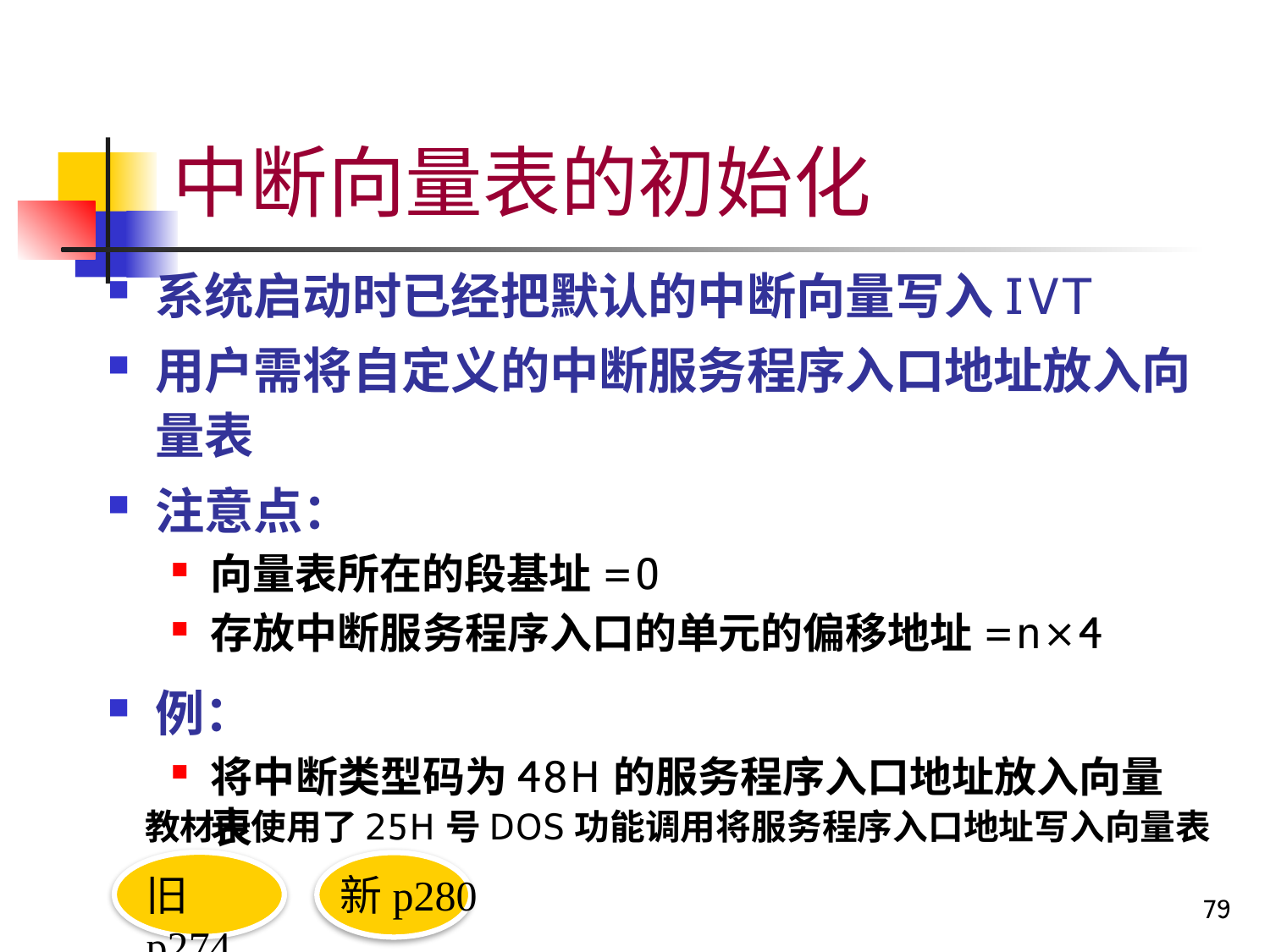

# 中断向量表的初始化
系统启动时已经把默认的中断向量写入IVT
用户需将自定义的中断服务程序入口地址放入向量表
注意点：
向量表所在的段基址=0
存放中断服务程序入口的单元的偏移地址=n×4
例：
将中断类型码为48H的服务程序入口地址放入向量表
教材中使用了25H号DOS功能调用将服务程序入口地址写入向量表

新p280
旧p274
79